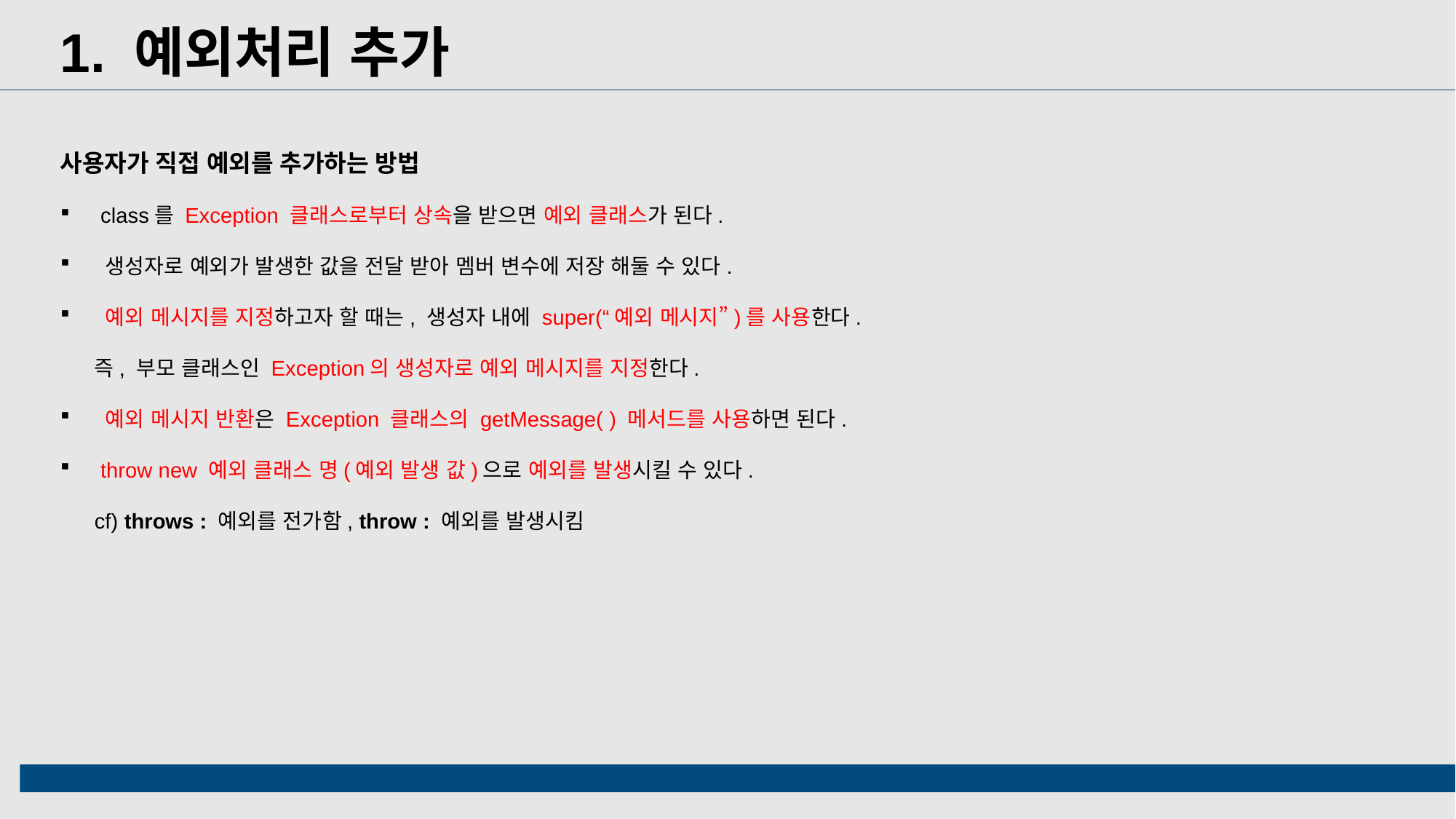

1. 예외처리 추가
사용자가 직접 예외를 추가하는 방법
 class를 Exception 클래스로부터 상속을 받으면 예외 클래스가 된다.
 생성자로 예외가 발생한 값을 전달 받아 멤버 변수에 저장 해둘 수 있다.
 예외 메시지를 지정하고자 할 때는, 생성자 내에 super(“예외 메시지”)를 사용한다. 즉, 부모 클래스인 Exception의 생성자로 예외 메시지를 지정한다.
 예외 메시지 반환은 Exception 클래스의 getMessage( ) 메서드를 사용하면 된다.
 throw new 예외 클래스 명(예외 발생 값)으로 예외를 발생시킬 수 있다.                         cf) throws : 예외를 전가함, throw : 예외를 발생시킴